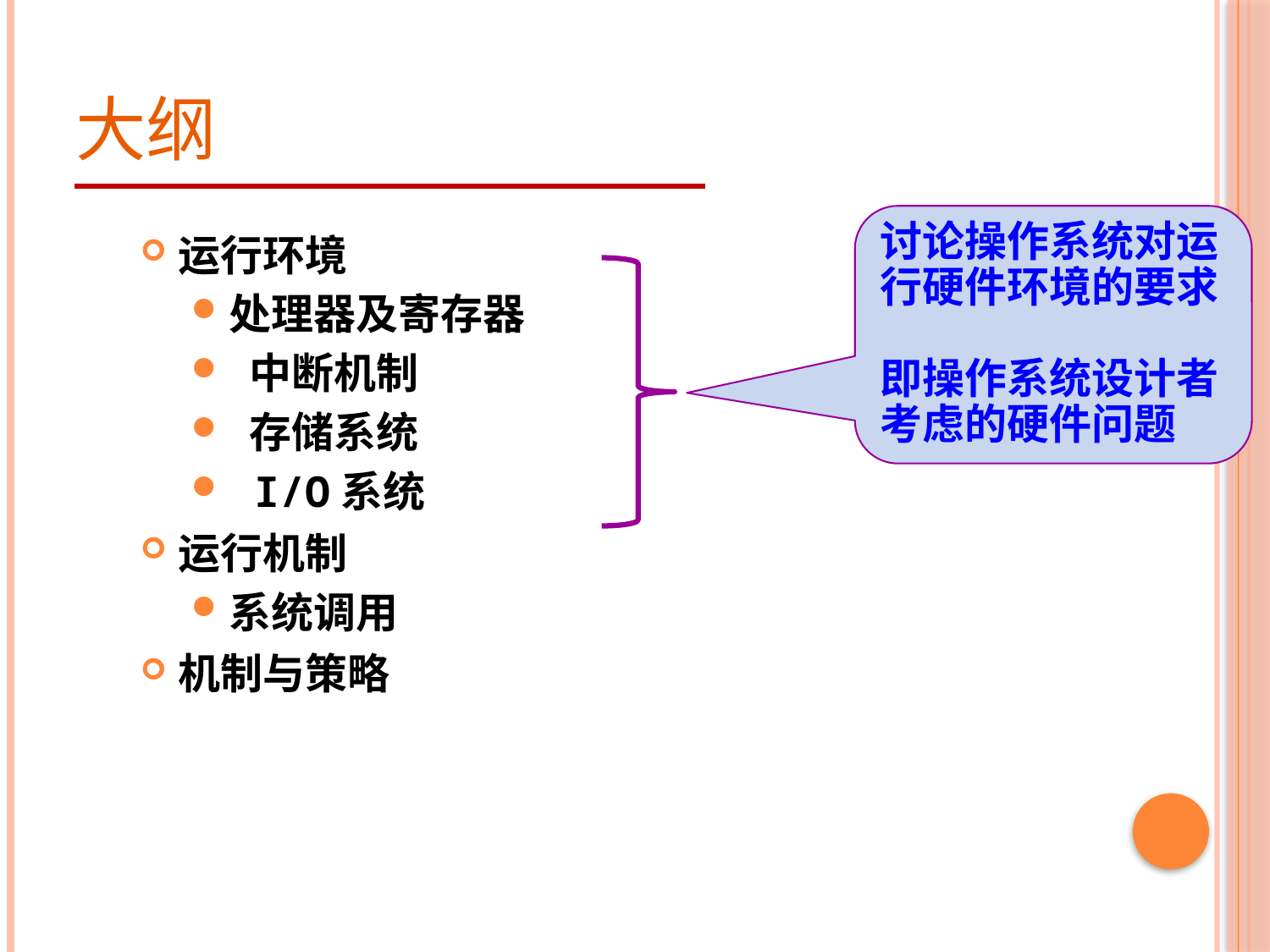

# 大纲
讨论操作系统对运行硬件环境的要求

即操作系统设计者考虑的硬件问题
运行环境
处理器及寄存器
 中断机制
 存储系统
 I/O系统
运行机制
系统调用
机制与策略